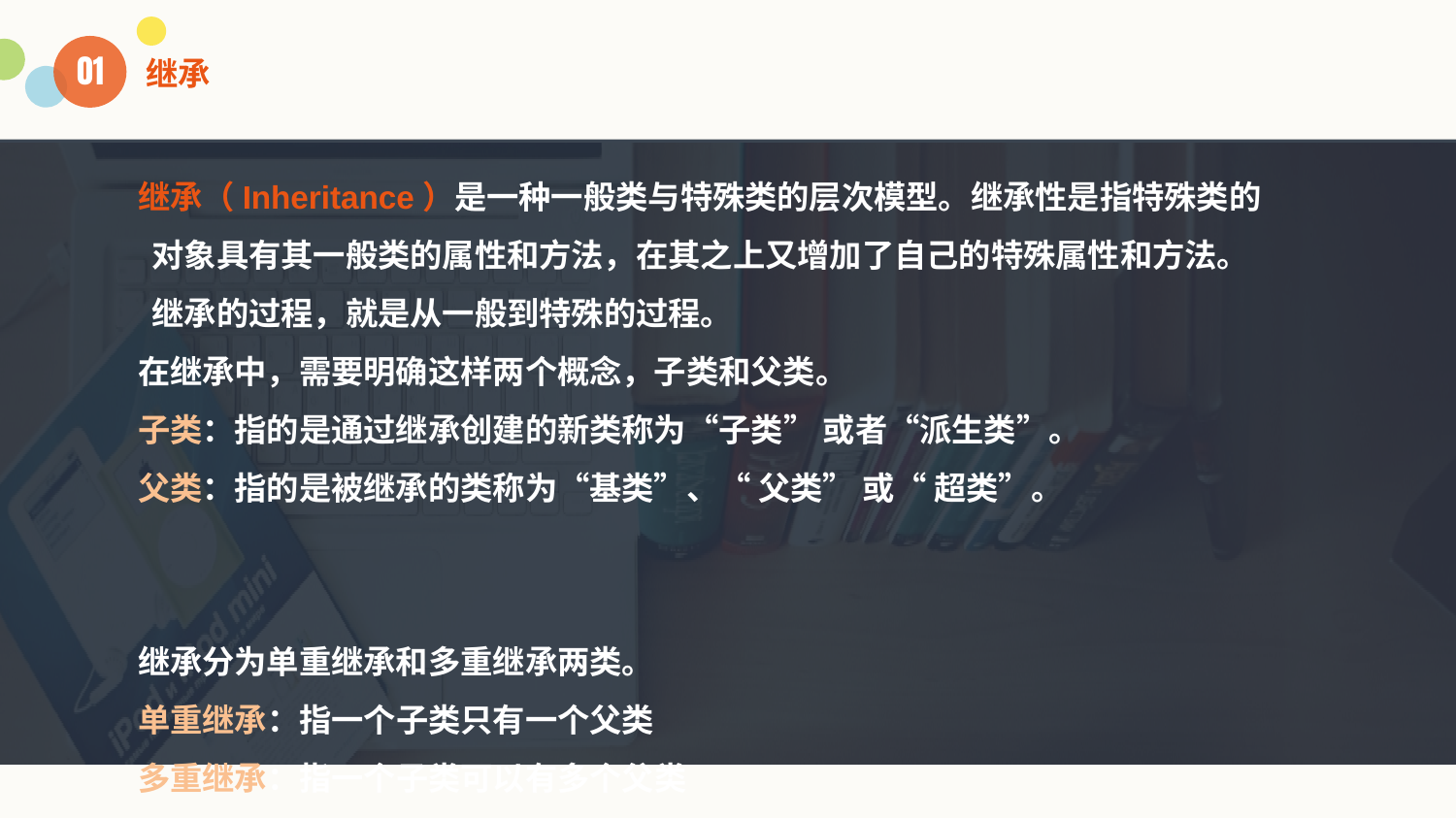

01
继承

       继承（Inheritance）是一种一般类与特殊类的层次模型。继承性是指特殊类的对象具有其一般类的属性和方法，在其之上又增加了自己的特殊属性和方法。继承的过程，就是从一般到特殊的过程。
       在继承中，需要明确这样两个概念，子类和父类。
       子类：指的是通过继承创建的新类称为“子类” 或者“派生类”。
       父类：指的是被继承的类称为“基类”、“ 父类” 或“ 超类”。

       继承分为单重继承和多重继承两类。
       单重继承：指一个子类只有一个父类
       多重继承：指一个子类可以有多个父类